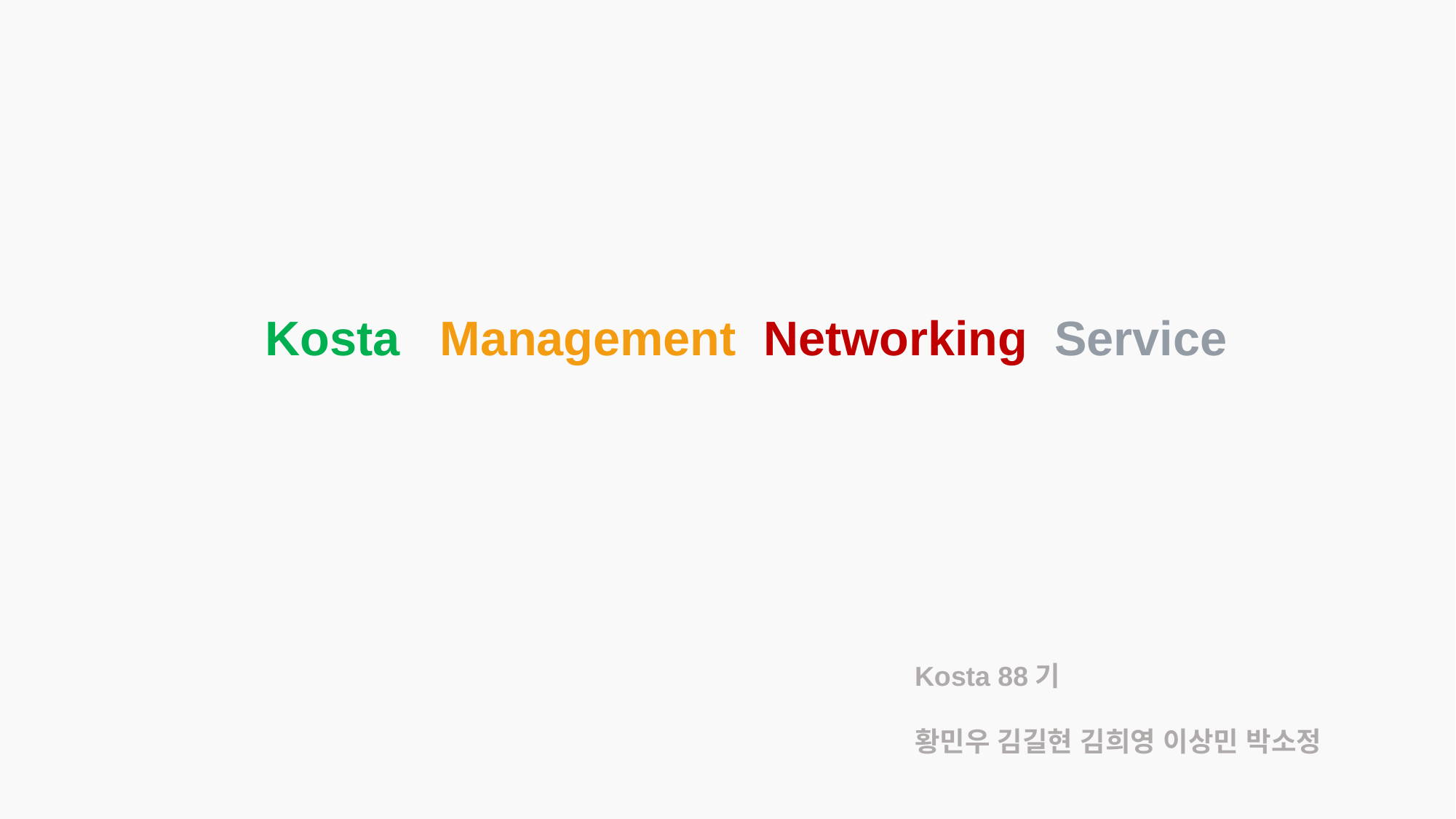

Kosta   Management  Networking  Service
Kosta 88기

황민우 김길현 김희영 이상민 박소정